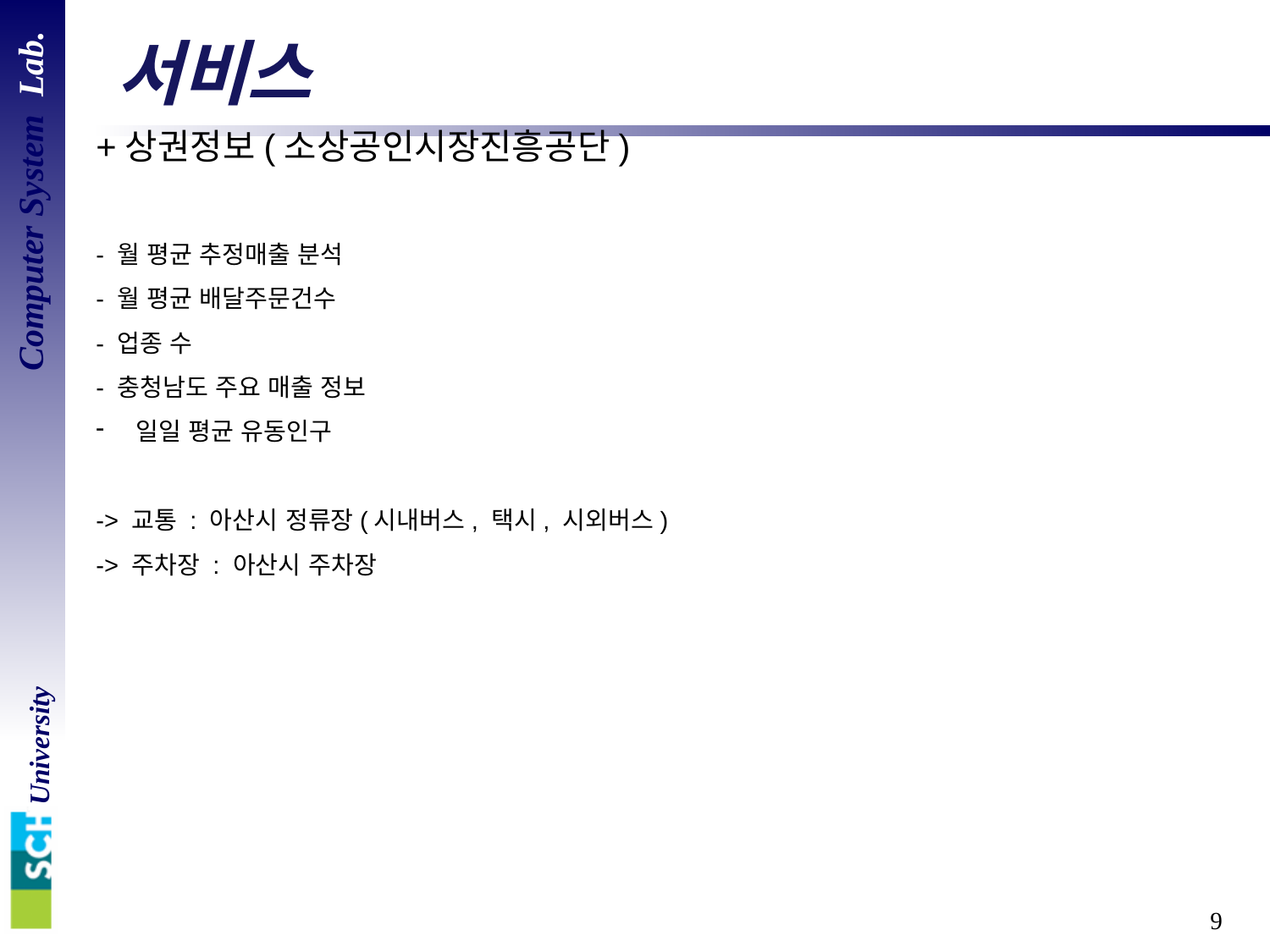

# 서비스
+상권정보(소상공인시장진흥공단)

- 월 평균 추정매출 분석
- 월 평균 배달주문건수
- 업종 수
- 충청남도 주요 매출 정보
일일 평균 유동인구

-> 교통 : 아산시 정류장(시내버스, 택시, 시외버스)
-> 주차장 : 아산시 주차장